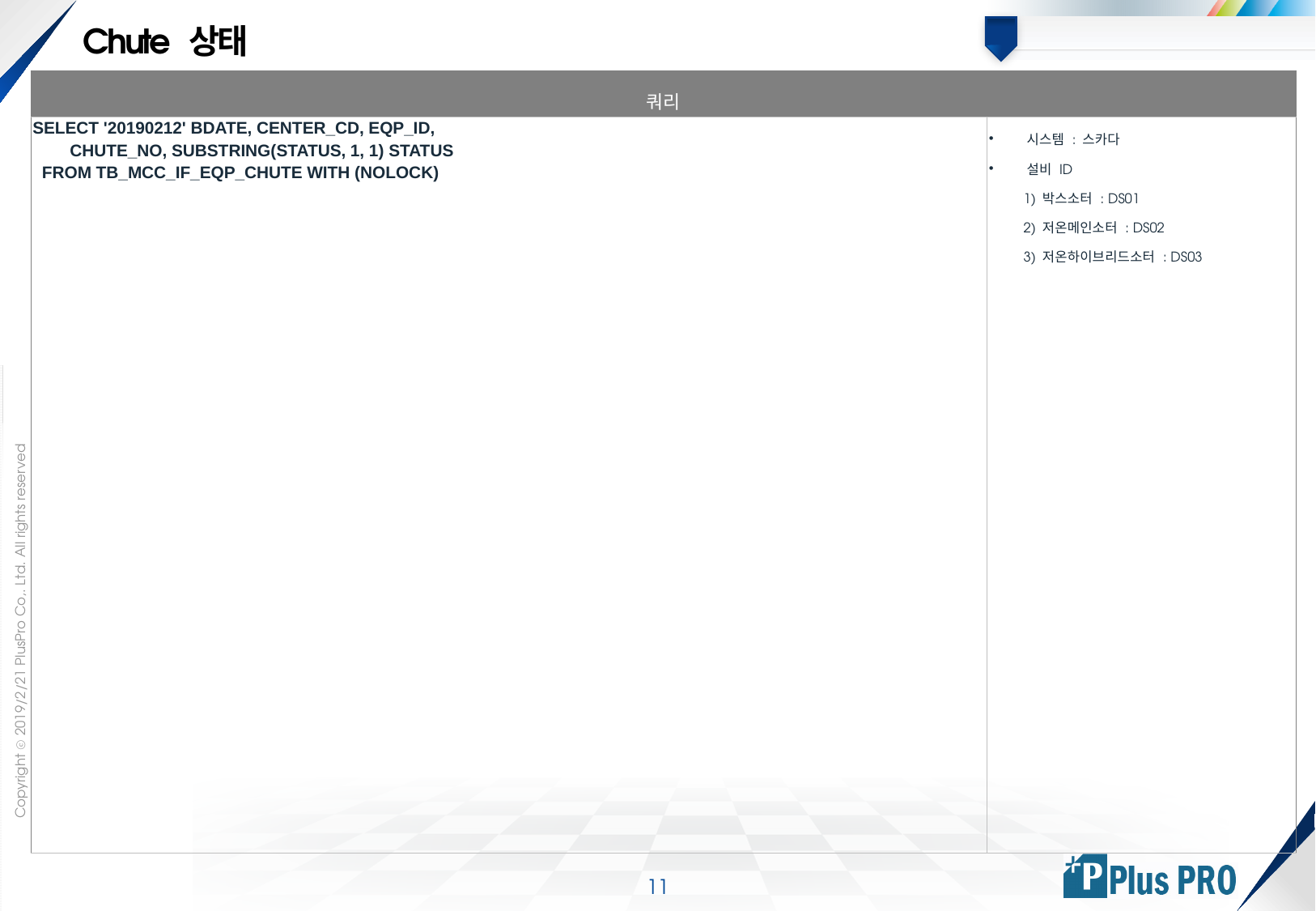

# Chute 상태

| 쿼리 |  |
| --- | --- |
| SELECT '20190212' BDATE, CENTER\_CD, EQP\_ID, CHUTE\_NO, SUBSTRING(STATUS, 1, 1) STATUS FROM TB\_MCC\_IF\_EQP\_CHUTE WITH (NOLOCK) | 시스템 : 스카다 설비 ID 1) 박스소터 : DS01 2) 저온메인소터 : DS02 3) 저온하이브리드소터 : DS03 |
11